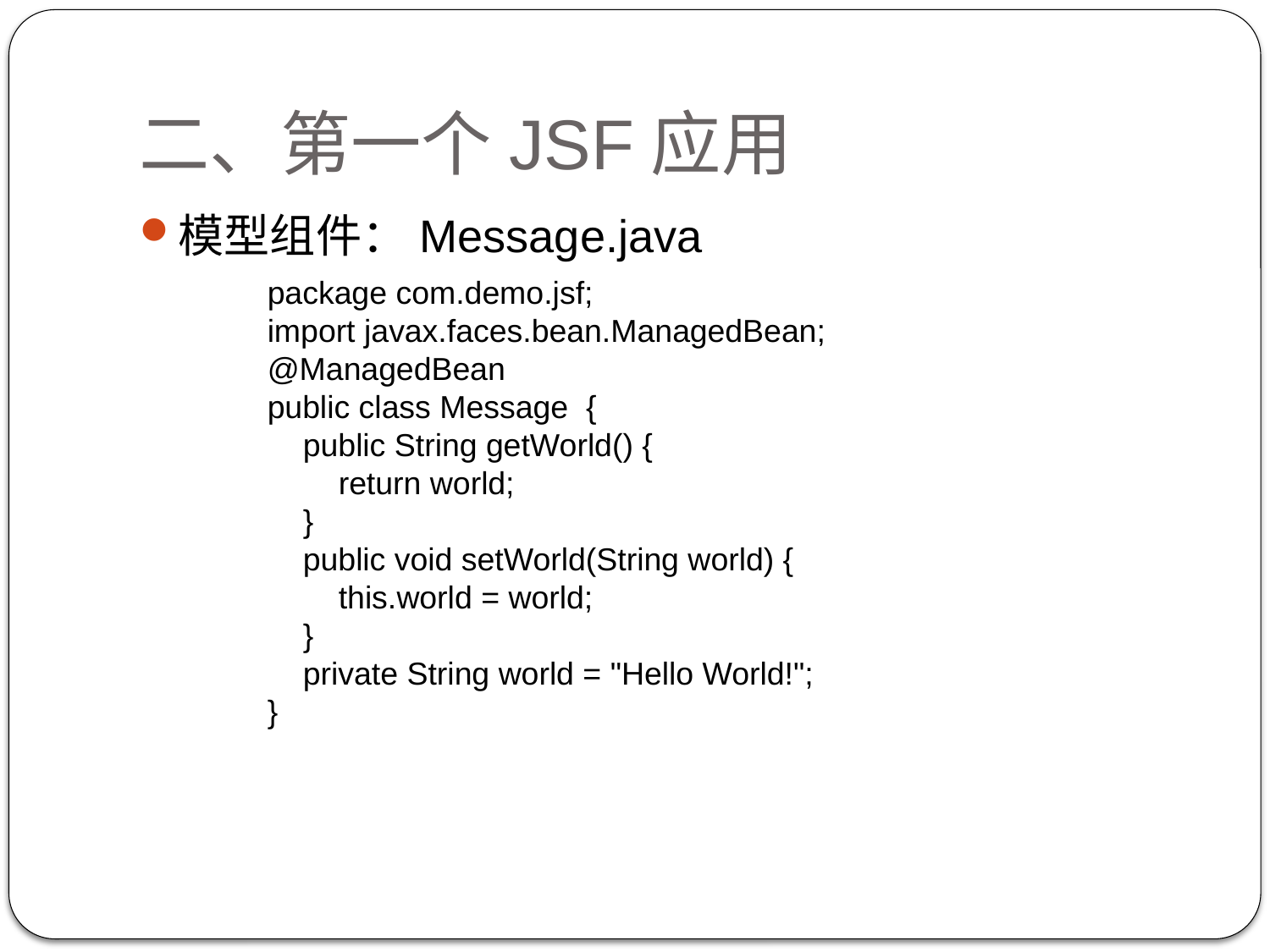

# 二、第一个JSF应用
模型组件：Message.java
package com.demo.jsf;
import javax.faces.bean.ManagedBean;
@ManagedBean
public class Message  {
    public String getWorld() {
        return world;
    }
    public void setWorld(String world) {
        this.world = world;
    }
    private String world = "Hello World!";
}